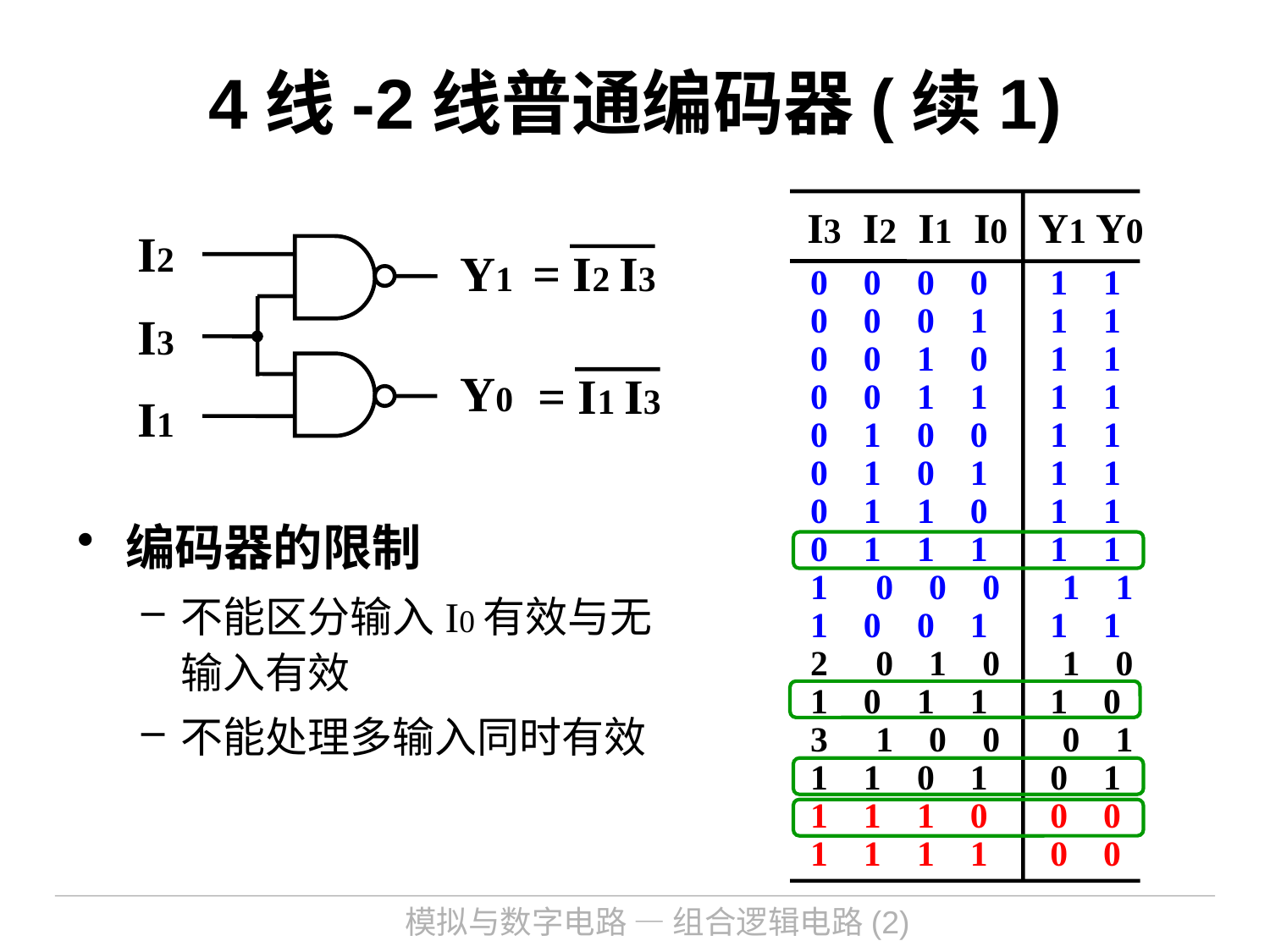

# 4线-2线普通编码器(续1)

I3  I2  I1  I0   Y1 Y0
0    0    0    0       1    1
0    0    0    1       1    1
0    0    1    0       1    1
0    0    1    1       1    1
0    1    0    0       1    1
0    1    0    1       1    1
0    1    1    0       1    1
0    1    1    1       1    1
    0    0    0       1    1
1    0    0    1       1    1
    0    1    0       1    0
1    0    1    1       1    0
    1    0    0       0    1
1    1    0    1       0    1
1    1    1    0       0    0
1    1    1    1       0    0

I2

I3

I1

= I2 I3

Y1
Y0
= I1 I3

编码器的限制
不能区分输入I0有效与无输入有效
不能处理多输入同时有效

模拟与数字电路 — 组合逻辑电路(2)
7